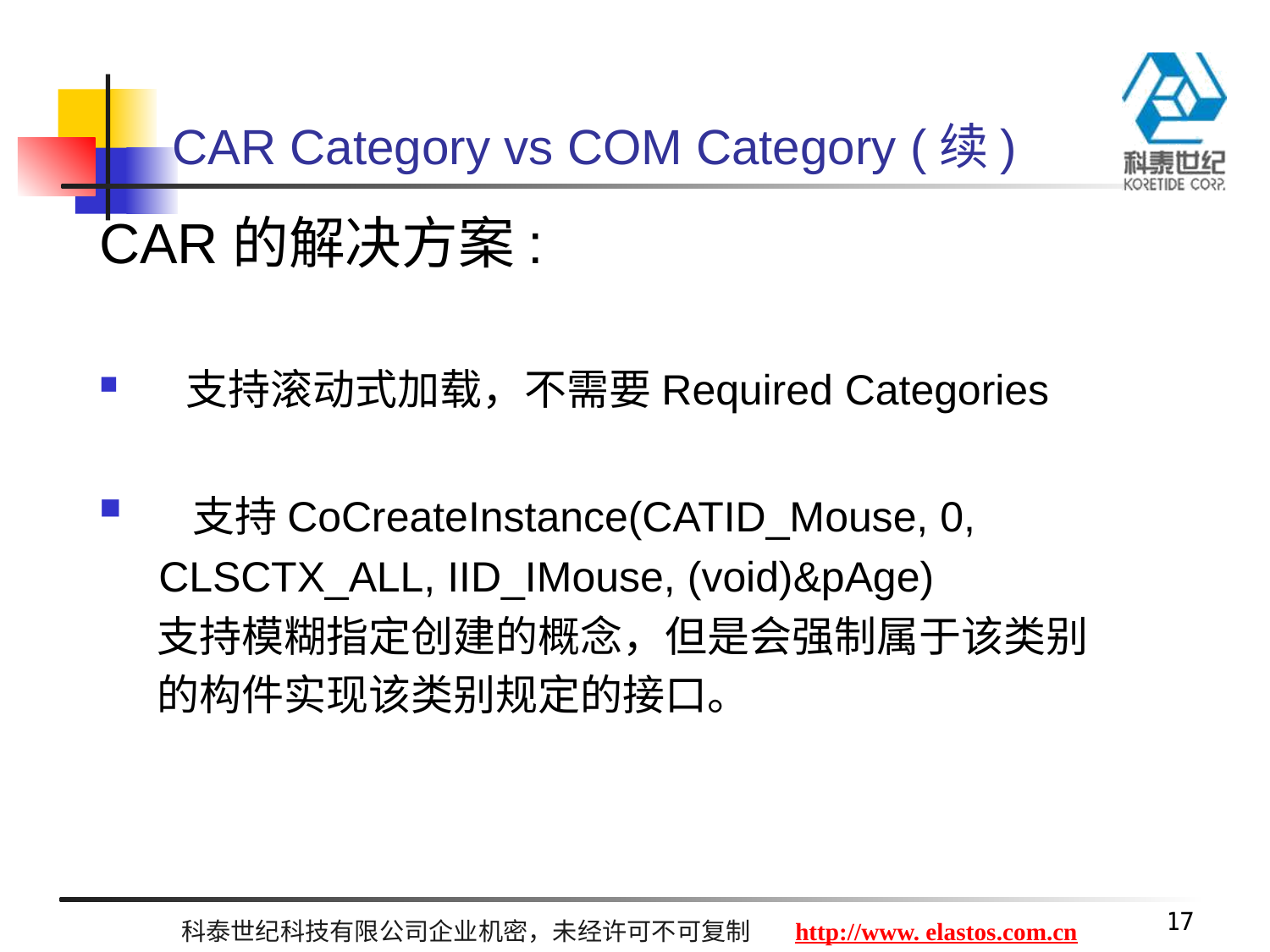

# CAR Category vs COM Category (续)
CAR的解决方案:

   支持滚动式加载，不需要Required Categories

   支持CoCreateInstance(CATID_Mouse, 0,
     CLSCTX_ALL, IID_IMouse, (void)&pAge)
     支持模糊指定创建的概念，但是会强制属于该类别
     的构件实现该类别规定的接口。
17